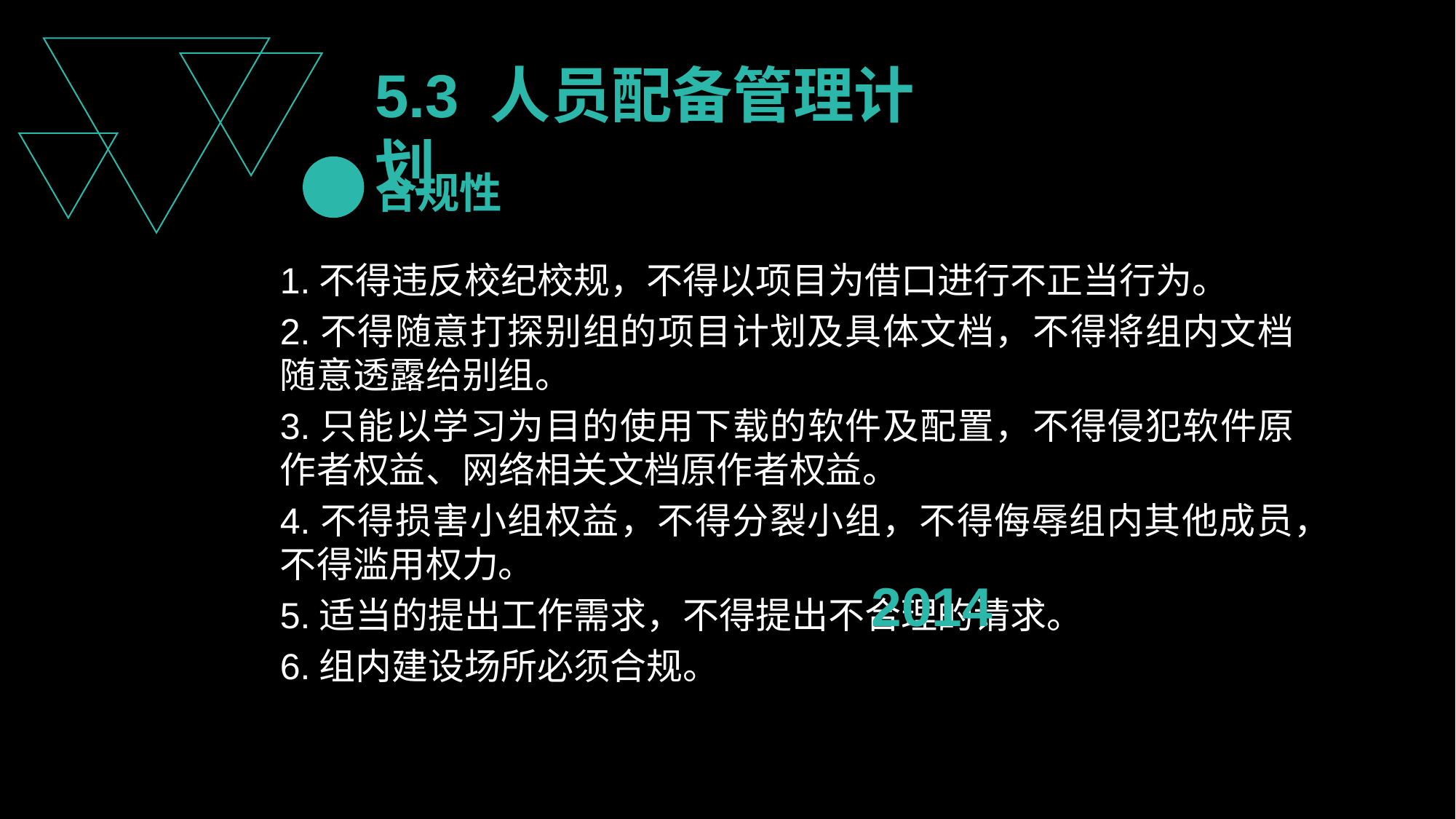

5.3 人员配备管理计划

合规性
1.不得违反校纪校规，不得以项目为借口进行不正当行为。
2.不得随意打探别组的项目计划及具体文档，不得将组内文档随意透露给别组。
3.只能以学习为目的使用下载的软件及配置，不得侵犯软件原作者权益、网络相关文档原作者权益。
4.不得损害小组权益，不得分裂小组，不得侮辱组内其他成员，不得滥用权力。
5.适当的提出工作需求，不得提出不合理的请求。
6.组内建设场所必须合规。
2014